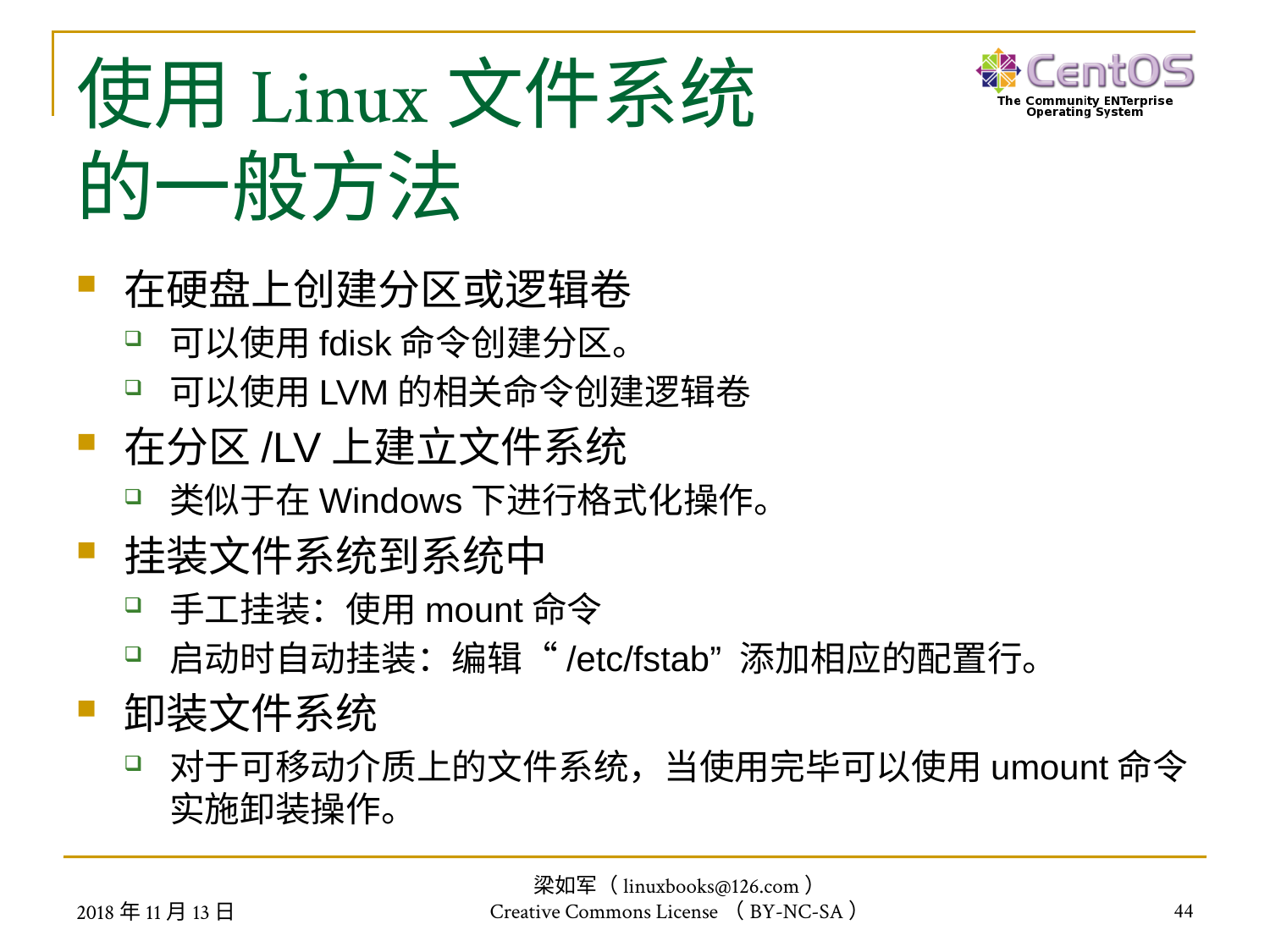

# 使用Linux文件系统 的一般方法
在硬盘上创建分区或逻辑卷
可以使用fdisk命令创建分区。
可以使用LVM的相关命令创建逻辑卷
在分区/LV上建立文件系统
类似于在Windows下进行格式化操作。
挂装文件系统到系统中
手工挂装：使用mount命令
启动时自动挂装：编辑“/etc/fstab” 添加相应的配置行。
卸装文件系统
对于可移动介质上的文件系统，当使用完毕可以使用umount命令实施卸装操作。
梁如军（linuxbooks@126.com）
Creative Commons License（BY-NC-SA）
2018年11月13日
44